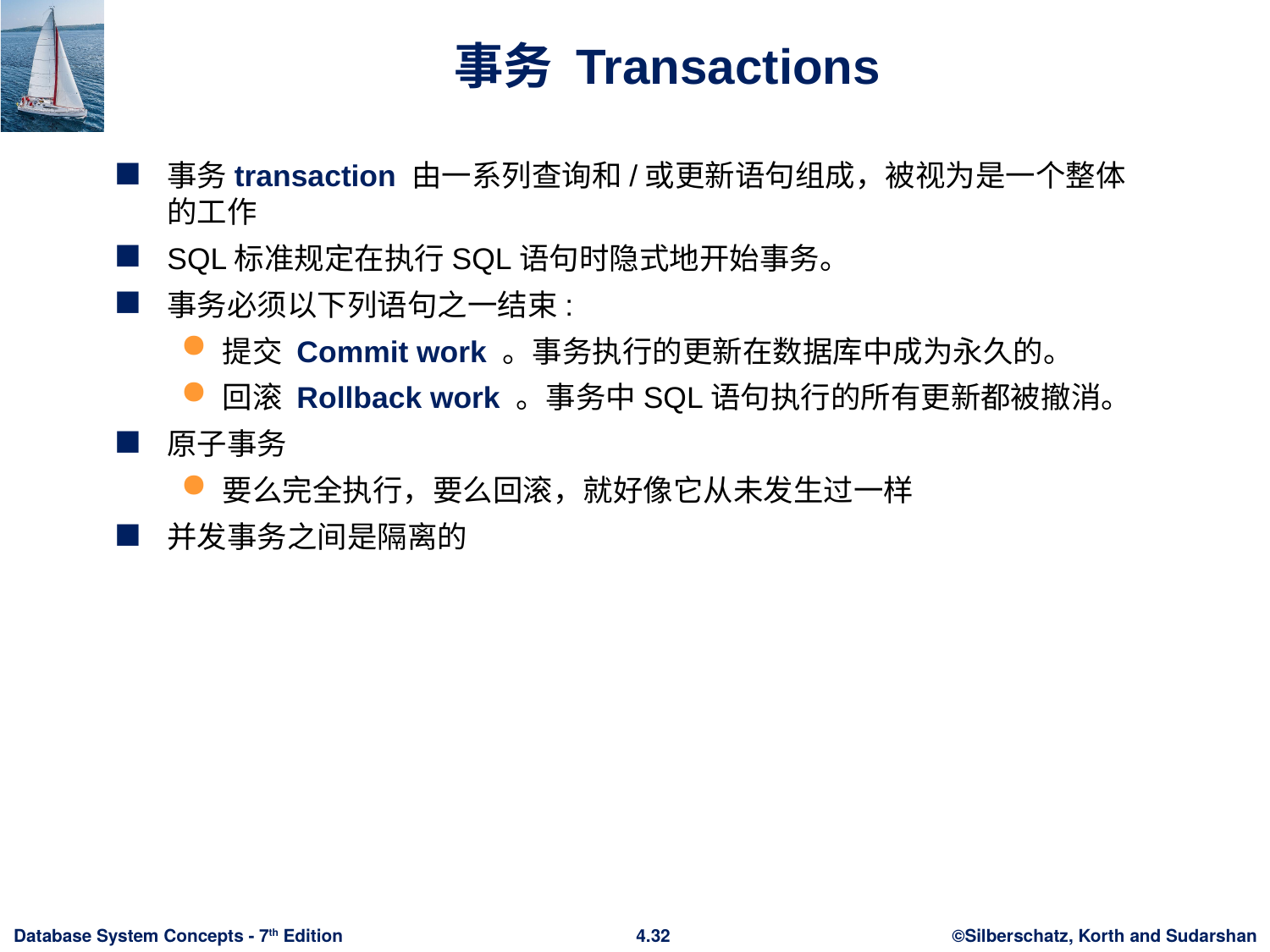

# 事务 Transactions
事务transaction 由一系列查询和/或更新语句组成，被视为是一个整体的工作
SQL标准规定在执行SQL语句时隐式地开始事务。
事务必须以下列语句之一结束:
提交 Commit work 。事务执行的更新在数据库中成为永久的。
回滚 Rollback work 。事务中SQL语句执行的所有更新都被撤消。
原子事务
要么完全执行，要么回滚，就好像它从未发生过一样
并发事务之间是隔离的